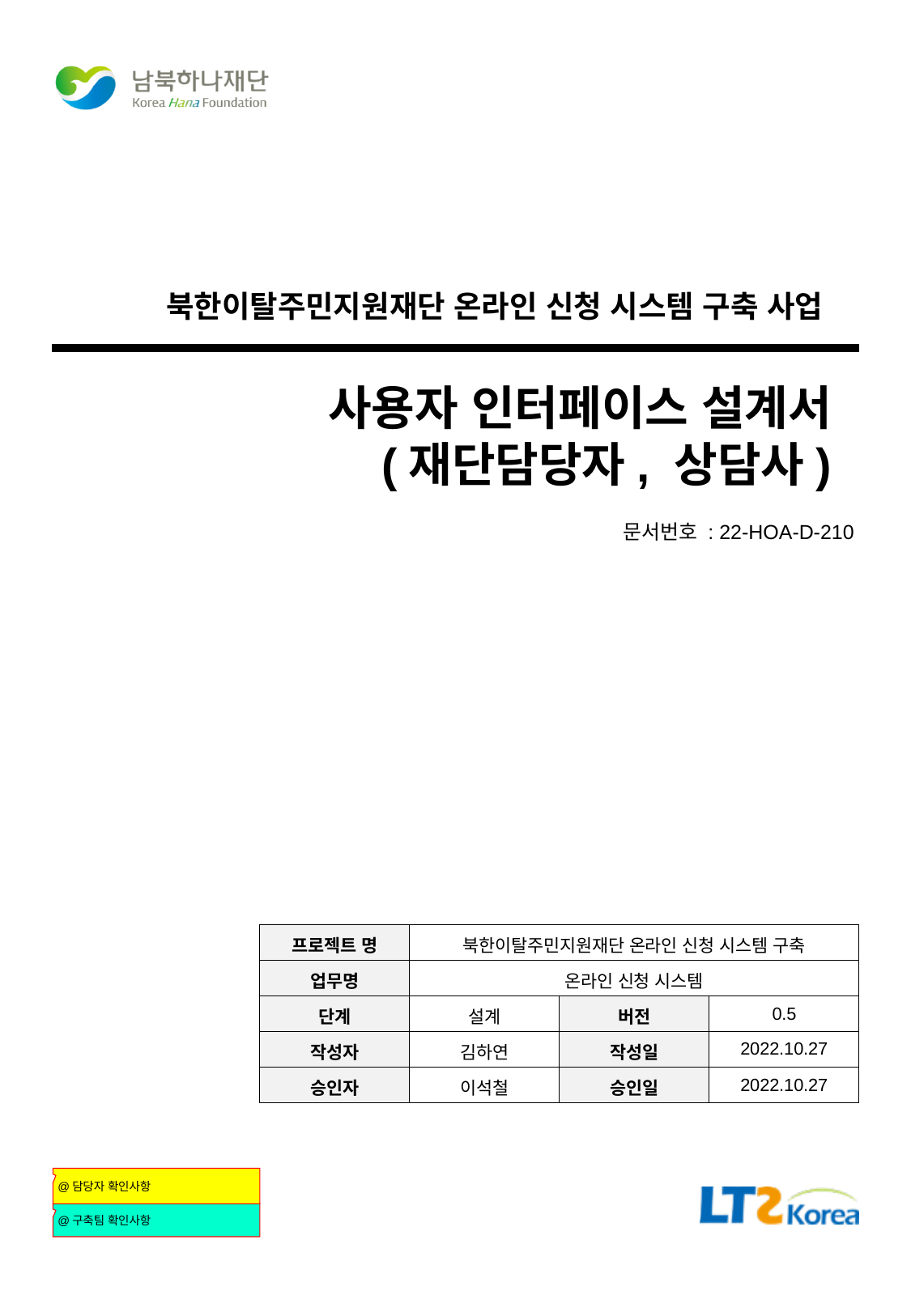

사용자 인터페이스 설계서
(재단담당자, 상담사)
문서번호 : 22-HOA-D-210
| 프로젝트 명 | 북한이탈주민지원재단 온라인 신청 시스템 구축 |  |  |
| --- | --- | --- | --- |
| 업무명 | 온라인 신청 시스템 |  |  |
| 단계 | 설계 | 버전 | 0.5 |
| 작성자 | 김하연 | 작성일 | 2022.10.27 |
| 승인자 | 이석철 | 승인일 | 2022.10.27 |
@담당자 확인사항
@구축팀 확인사항